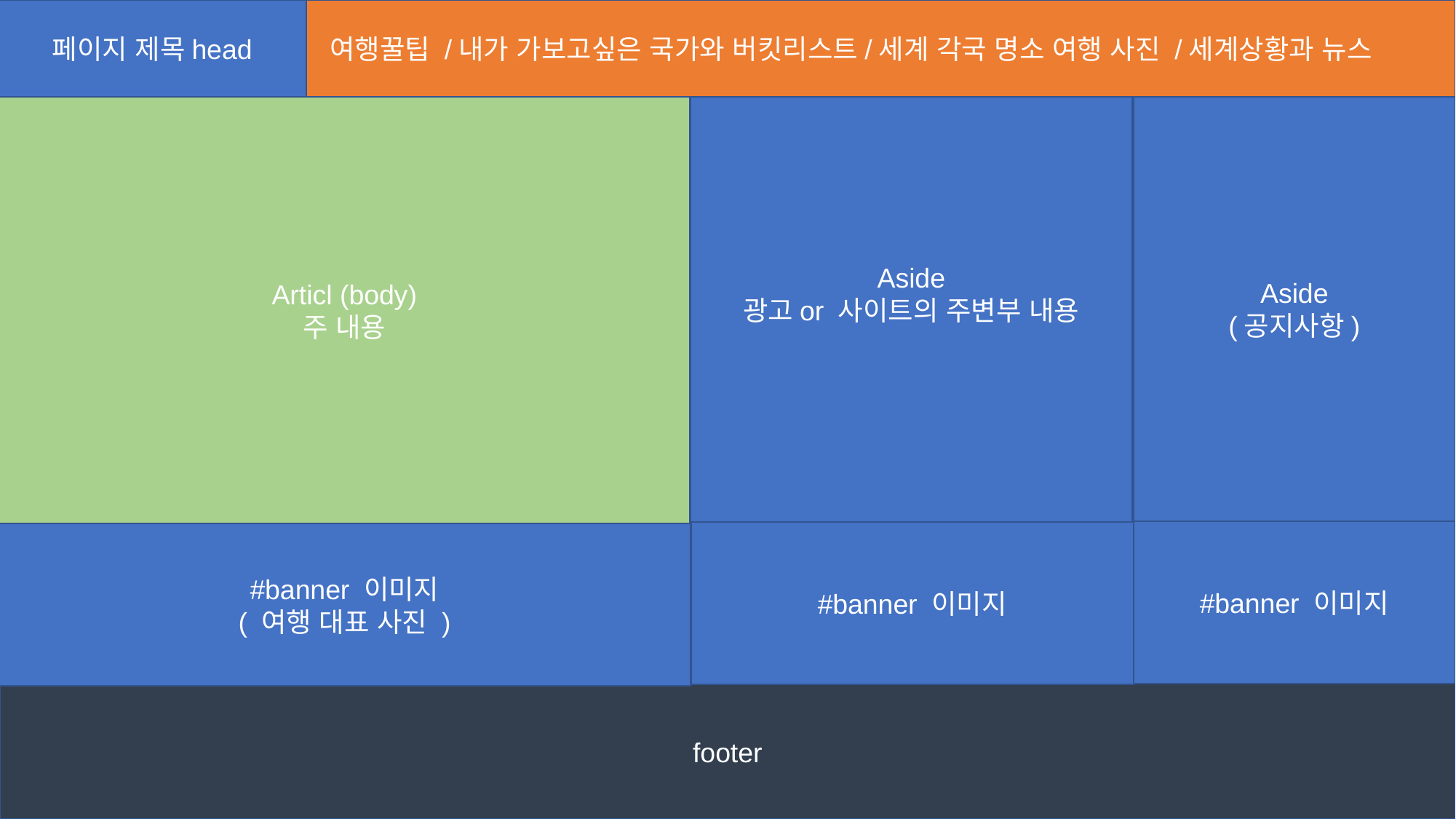

페이지 제목head
 여행꿀팁 /내가 가보고싶은 국가와 버킷리스트/세계 각국 명소 여행 사진 /세계상황과 뉴스
Aside
(공지사항)
Articl (body)
주 내용
Aside
광고or 사이트의 주변부 내용

#banner 이미지
#banner 이미지
#banner 이미지
( 여행 대표 사진 )
footer